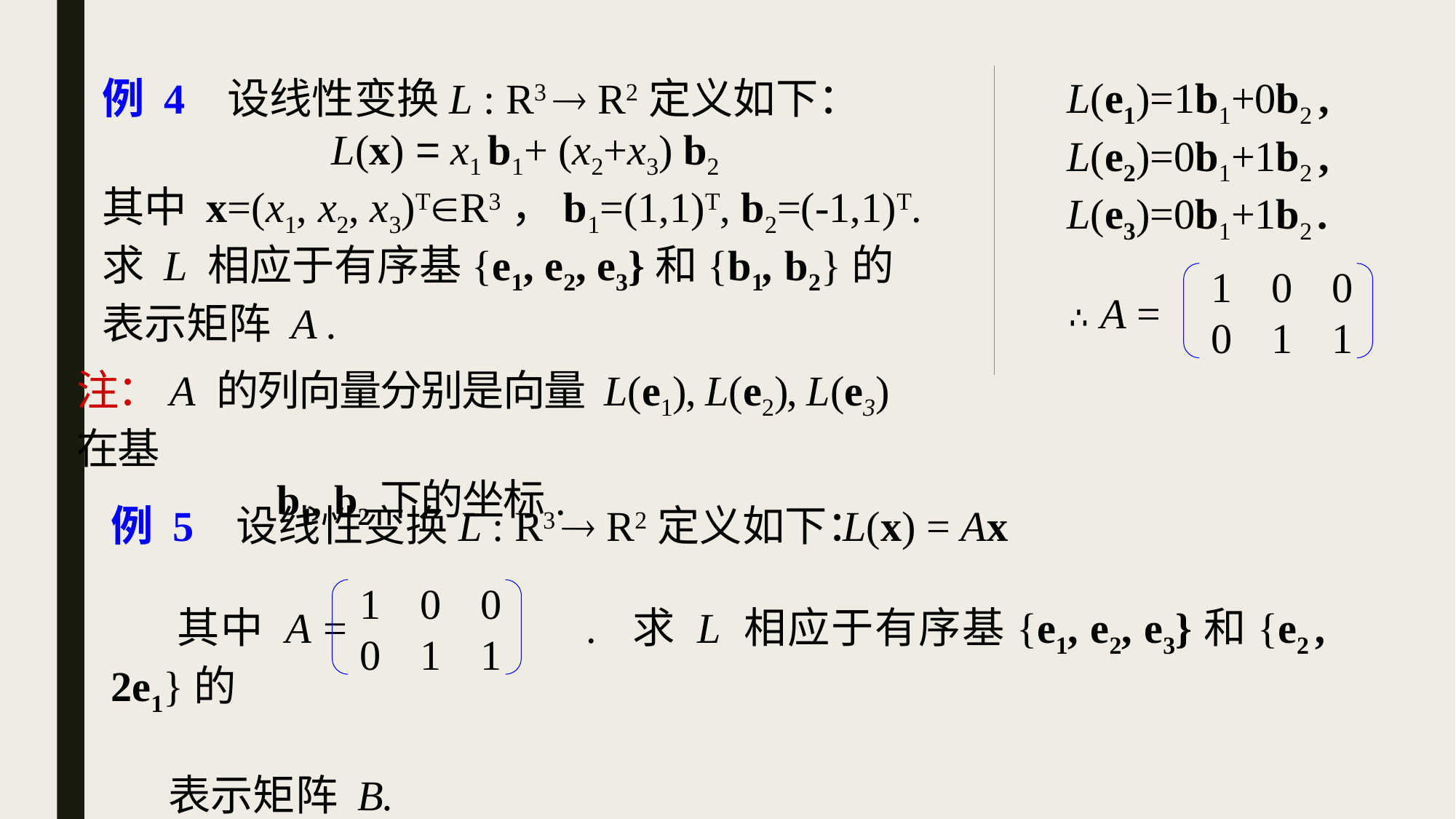

L(e1)=1b1+0b2 ,
 L(e2)=0b1+1b2 ,
 L(e3)=0b1+1b2 .
例 4   设线性变换L : R3 → R2定义如下：
 L(x) = x1 b1+ (x2+x3) b2
其中 x=(x1, x2, x3)T∈R3，b1=(1,1)T, b2=(-1,1)T.
求 L 相应于有序基{e1, e2, e3}和{b1, b2}的
表示矩阵 A .
1
0
0
1
0
1

∴ A =
注：A 的列向量分别是向量 L(e1), L(e2), L(e3)在基
                      b1, b2下的坐标.
例 5   设线性变换L : R3 → R2定义如下：

     其中 A =                    .  求 L 相应于有序基{e1, e2, e3}和{e2 , 2e1}的

     表示矩阵 B.
L(x) = Ax
1
0
0
1
0
1